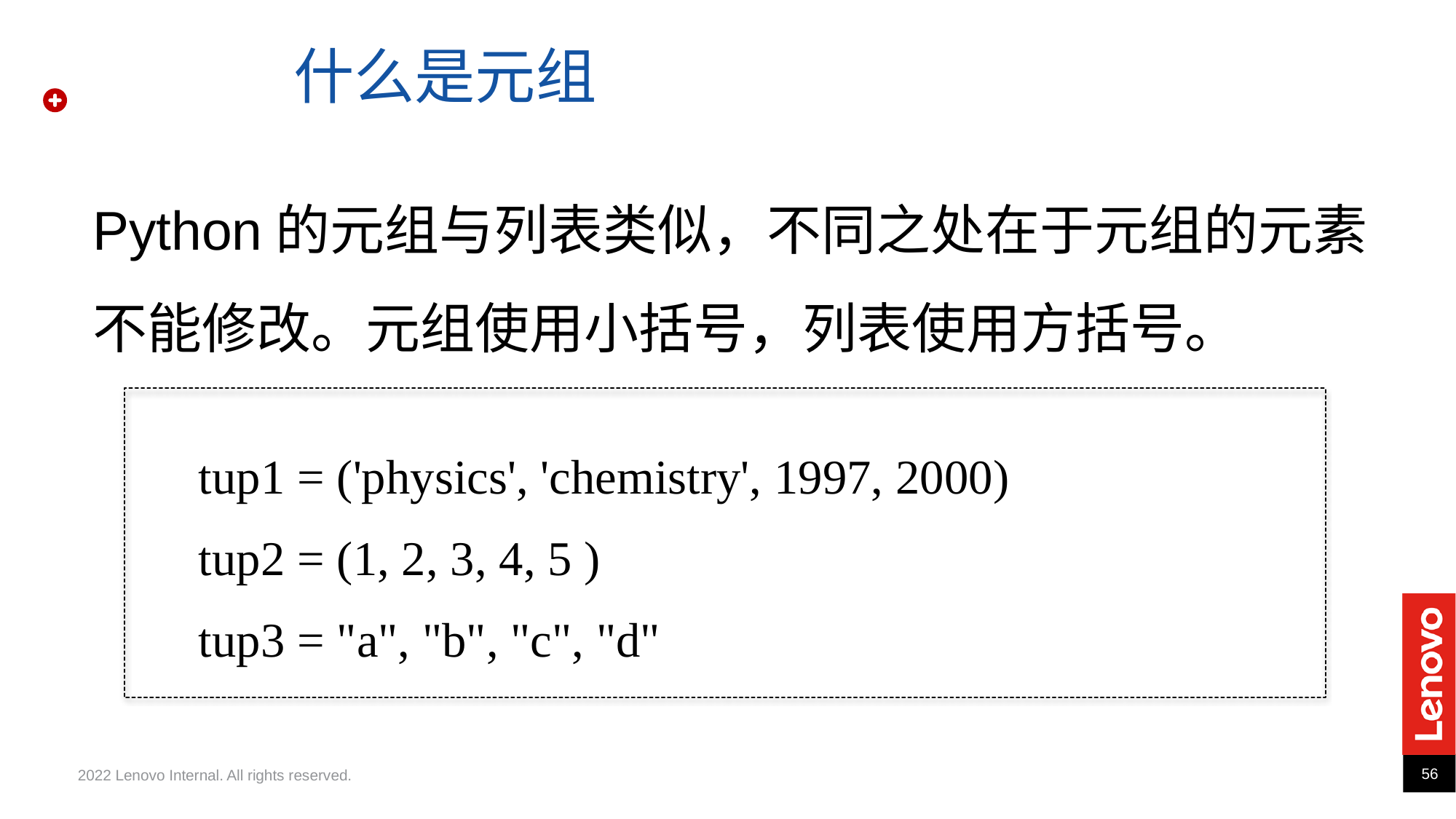

什么是元组
Python的元组与列表类似，不同之处在于元组的元素不能修改。元组使用小括号，列表使用方括号。

tup1 = ('physics', 'chemistry', 1997, 2000)
tup2 = (1, 2, 3, 4, 5 )
tup3 = "a", "b", "c", "d"